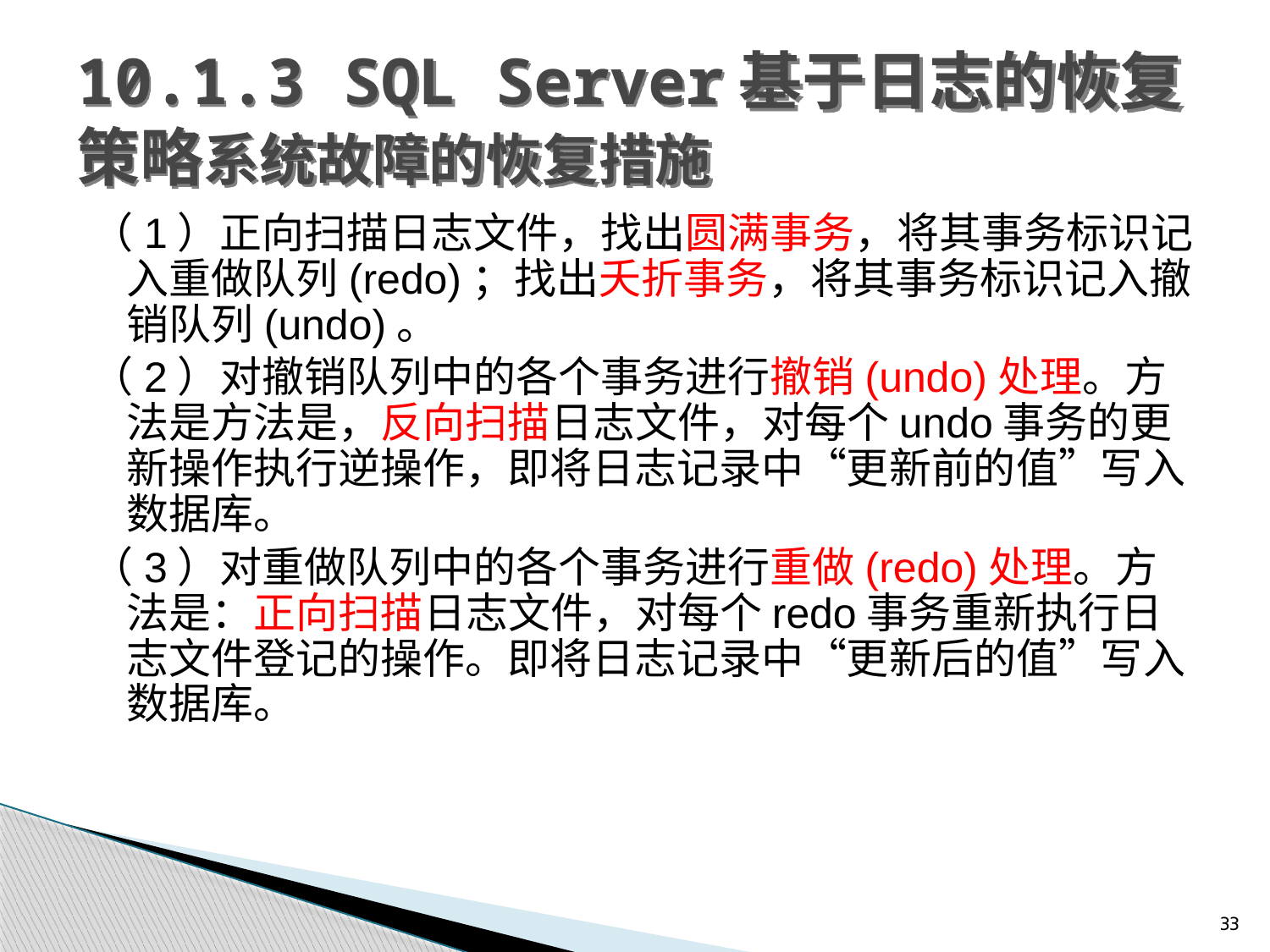

# 10.1.3 SQL Server基于日志的恢复策略系统故障的恢复措施
（1）正向扫描日志文件，找出圆满事务，将其事务标识记入重做队列(redo)；找出夭折事务，将其事务标识记入撤销队列(undo)。
（2）对撤销队列中的各个事务进行撤销(undo)处理。方法是方法是，反向扫描日志文件，对每个undo事务的更新操作执行逆操作，即将日志记录中“更新前的值”写入数据库。
（3）对重做队列中的各个事务进行重做(redo)处理。方法是：正向扫描日志文件，对每个redo事务重新执行日志文件登记的操作。即将日志记录中“更新后的值”写入数据库。
33